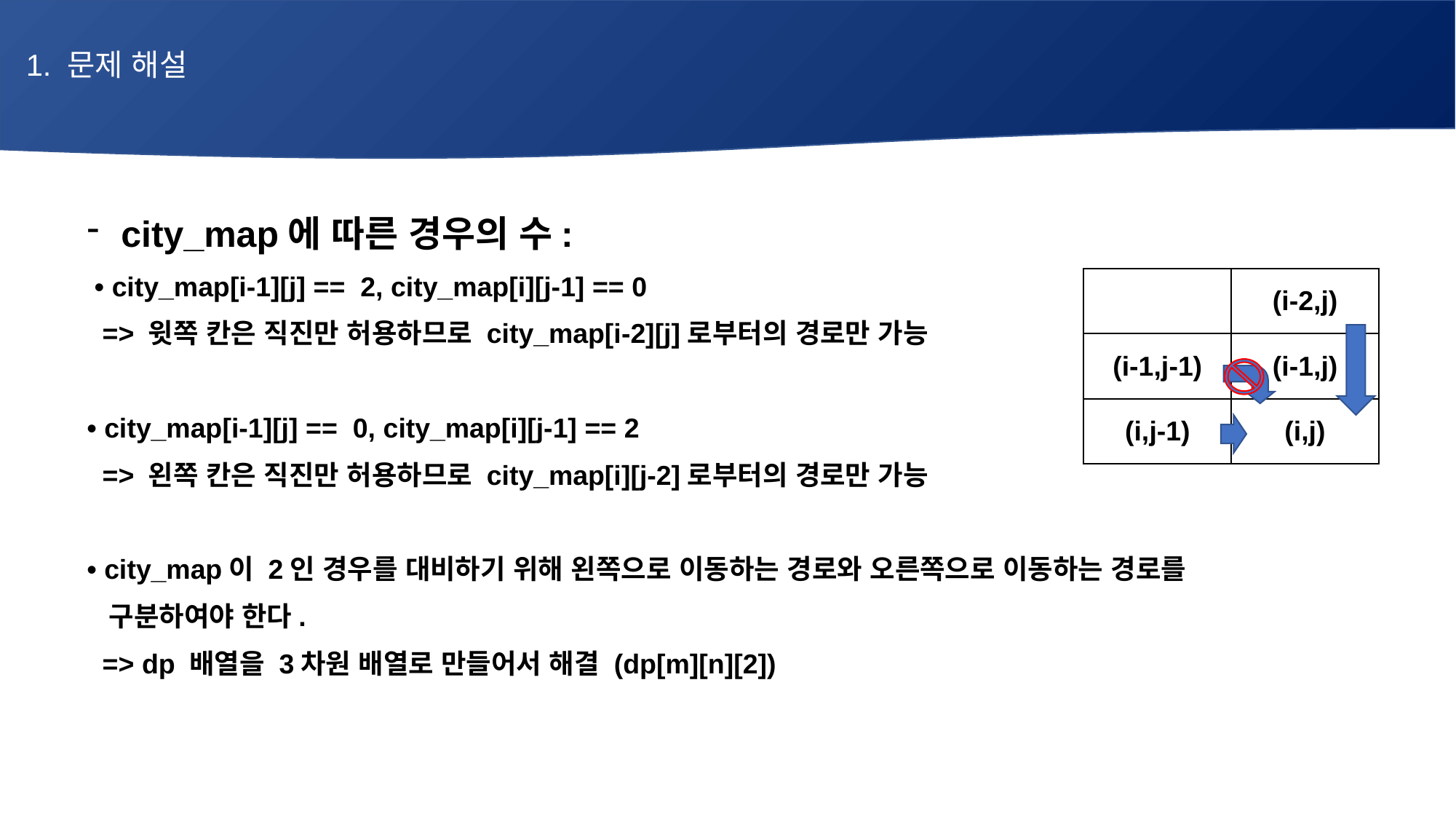

1. 문제 해설
city_map에 따른 경우의 수:
 • city_map[i-1][j] ==  2, city_map[i][j-1] == 0
  => 윗쪽 칸은 직진만 허용하므로 city_map[i-2][j]로부터의 경로만 가능

• city_map[i-1][j] ==  0, city_map[i][j-1] == 2
  => 왼쪽 칸은 직진만 허용하므로 city_map[i][j-2]로부터의 경로만 가능

• city_map이 2인 경우를 대비하기 위해 왼쪽으로 이동하는 경로와 오른쪽으로 이동하는 경로를
  구분하여야 한다.
  => dp 배열을 3차원 배열로 만들어서 해결 (dp[m][n][2])

|  | (i-2,j) |
| --- | --- |
| (i-1,j-1) | (i-1,j) |
| (i,j-1) | (i,j) |